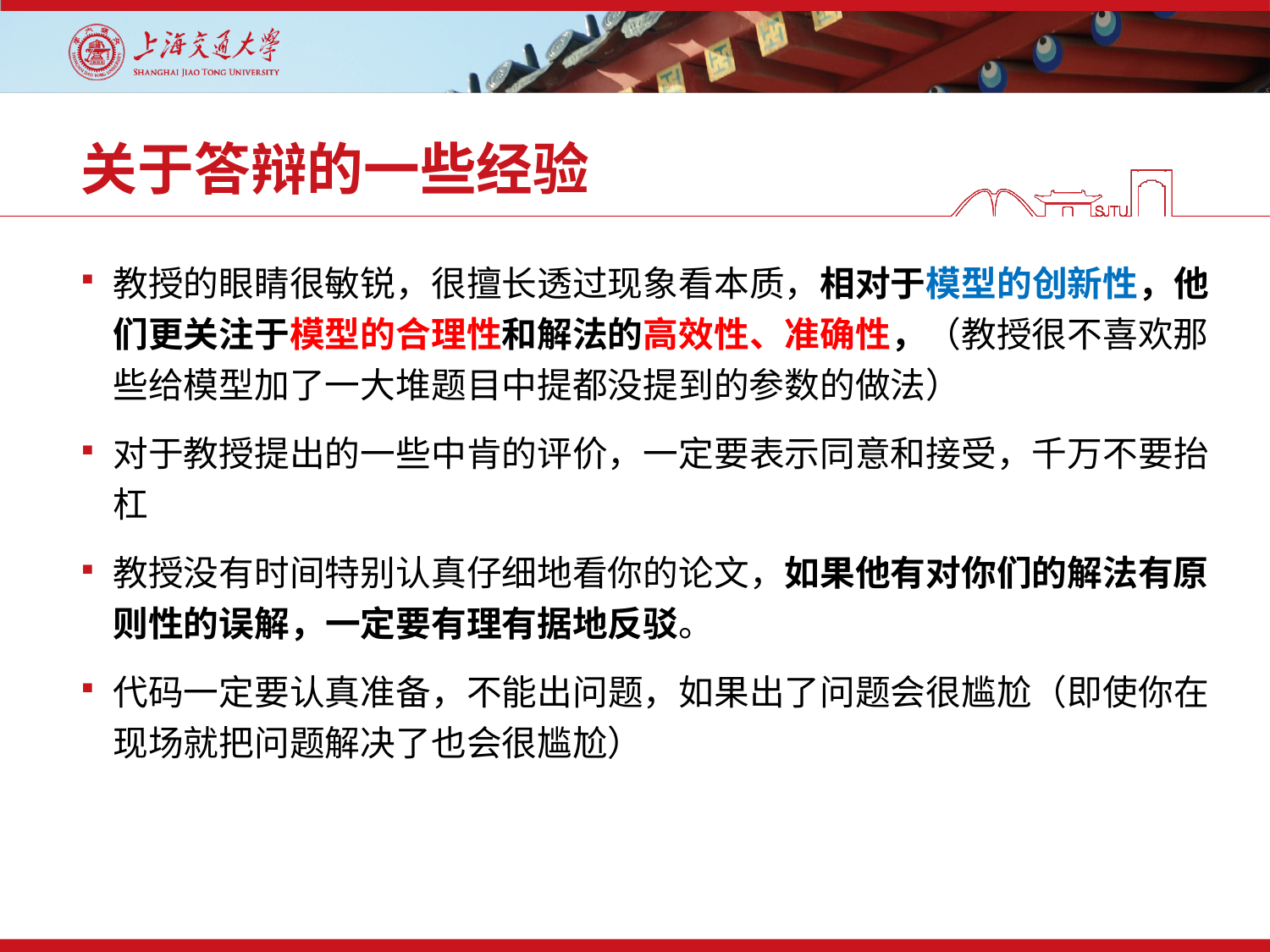

# 关于答辩的一些经验
教授的眼睛很敏锐，很擅长透过现象看本质，相对于模型的创新性，他们更关注于模型的合理性和解法的高效性、准确性，（教授很不喜欢那些给模型加了一大堆题目中提都没提到的参数的做法）
对于教授提出的一些中肯的评价，一定要表示同意和接受，千万不要抬杠
教授没有时间特别认真仔细地看你的论文，如果他有对你们的解法有原则性的误解，一定要有理有据地反驳。
代码一定要认真准备，不能出问题，如果出了问题会很尴尬（即使你在现场就把问题解决了也会很尴尬）